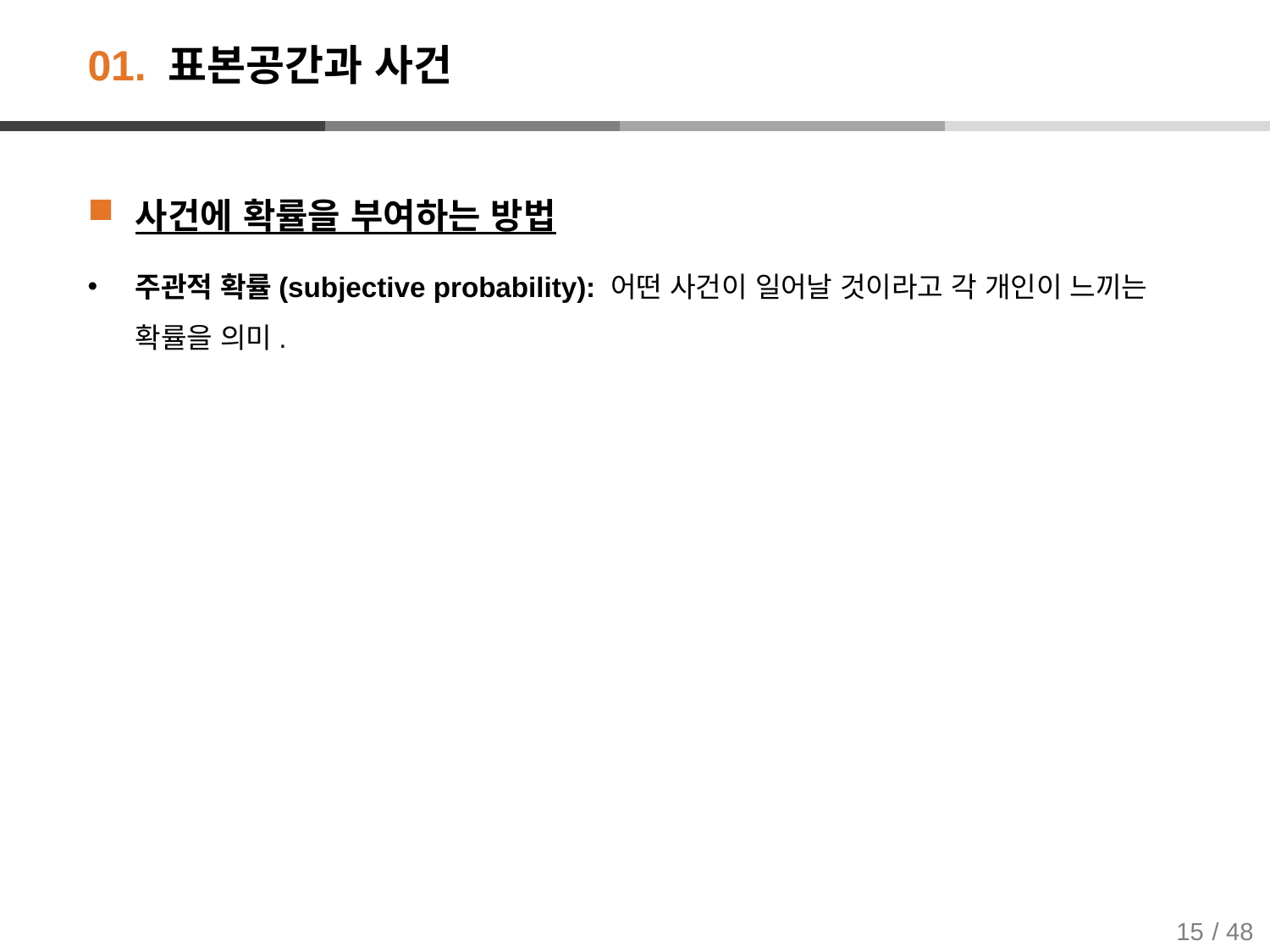

# 01. 표본공간과 사건
사건에 확률을 부여하는 방법
주관적 확률(subjective probability): 어떤 사건이 일어날 것이라고 각 개인이 느끼는 확률을 의미.